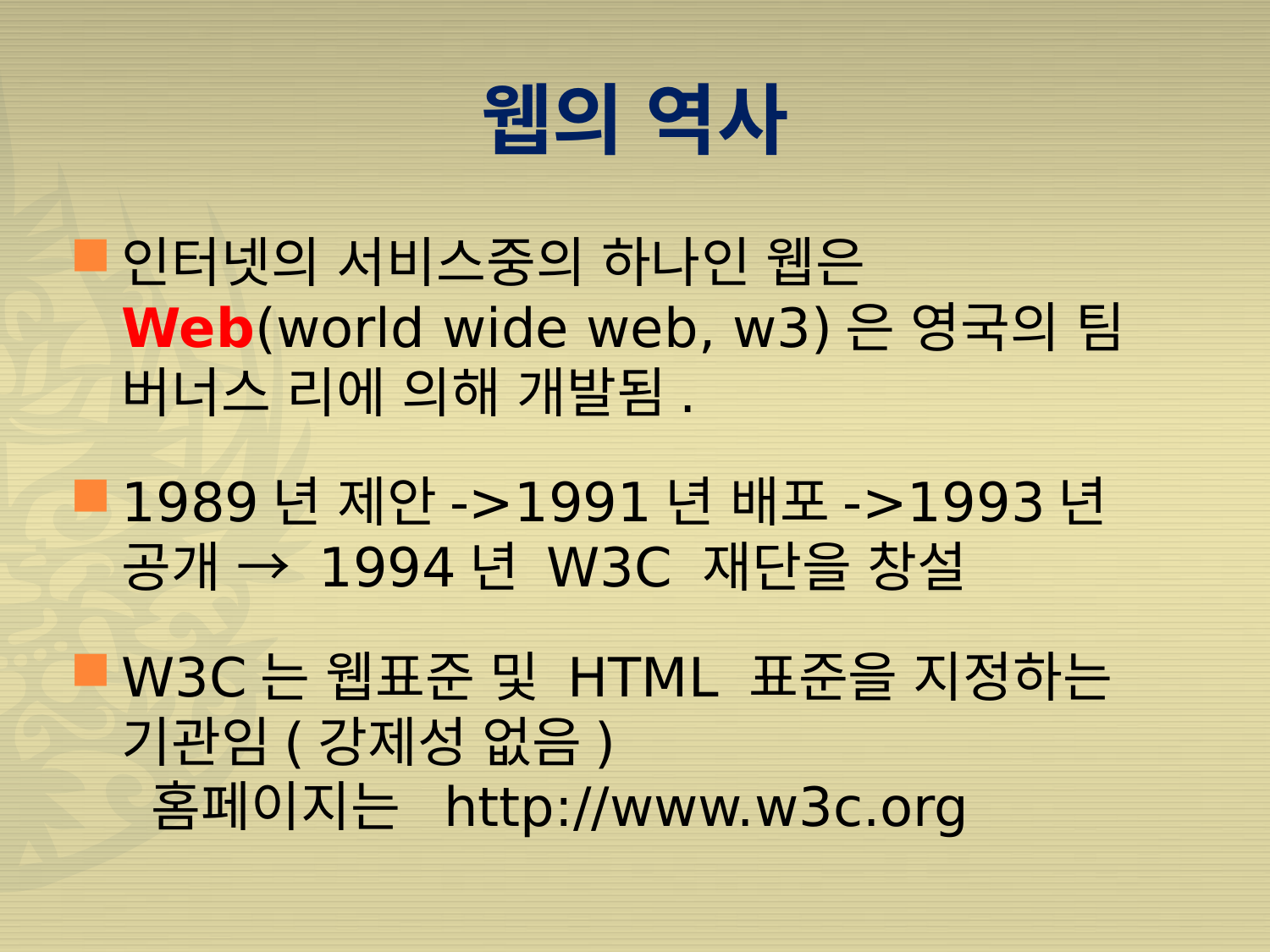

# 웹의 역사
인터넷의 서비스중의 하나인 웹은 Web(world wide web, w3)은 영국의 팀 버너스 리에 의해 개발됨.
1989년 제안->1991년 배포->1993년 공개 → 1994년 W3C 재단을 창설
W3C는 웹표준 및 HTML 표준을 지정하는 기관임(강제성 없음)
 홈페이지는  http://www.w3c.org